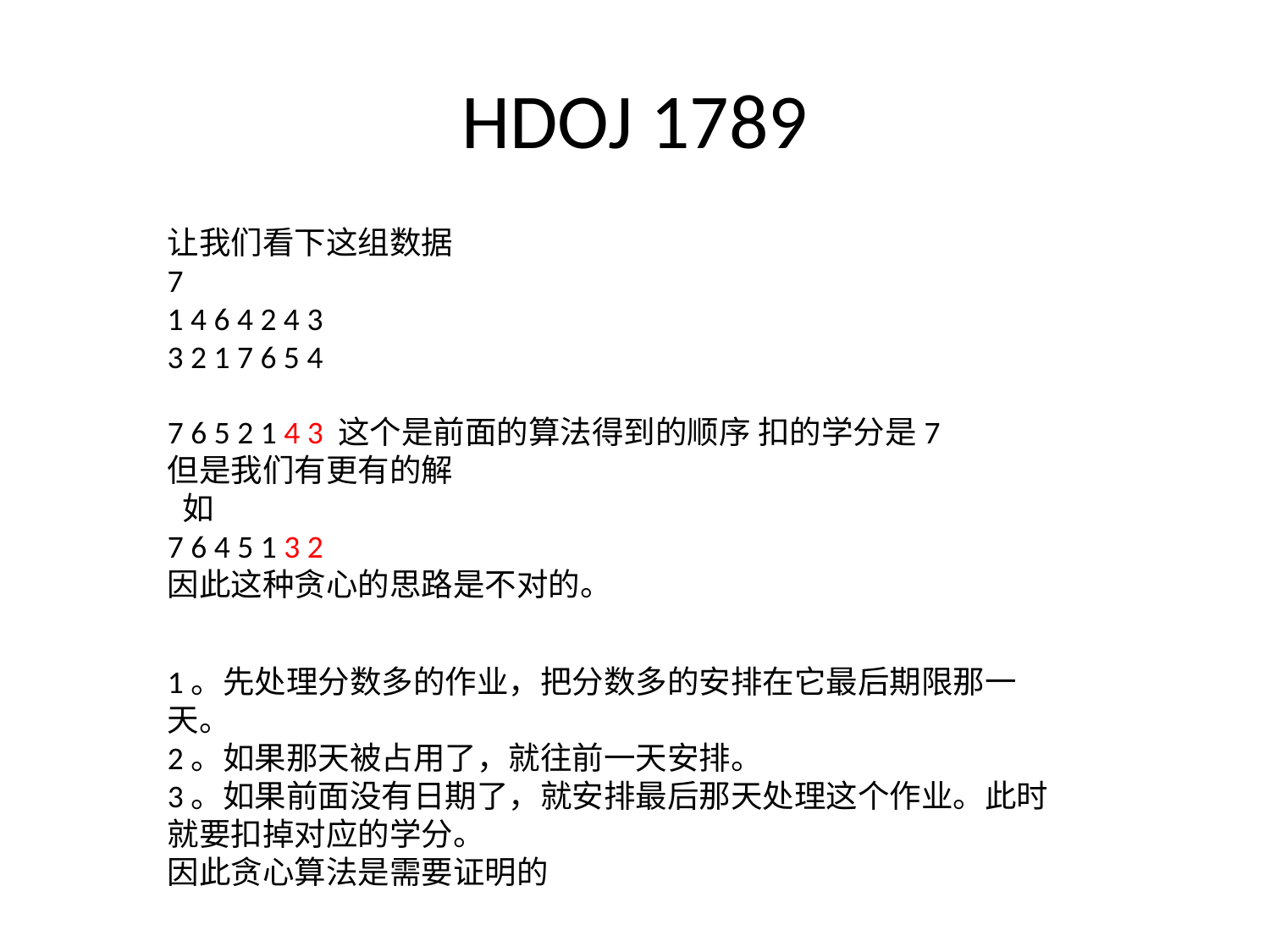

# HDOJ 1789
让我们看下这组数据
7
1 4 6 4 2 4 3
3 2 1 7 6 5 4
7 6 5 2 1 4 3 这个是前面的算法得到的顺序 扣的学分是7
但是我们有更有的解
 如
7 6 4 5 1 3 2
因此这种贪心的思路是不对的。
1。先处理分数多的作业，把分数多的安排在它最后期限那一天。
2。如果那天被占用了，就往前一天安排。
3。如果前面没有日期了，就安排最后那天处理这个作业。此时就要扣掉对应的学分。
因此贪心算法是需要证明的